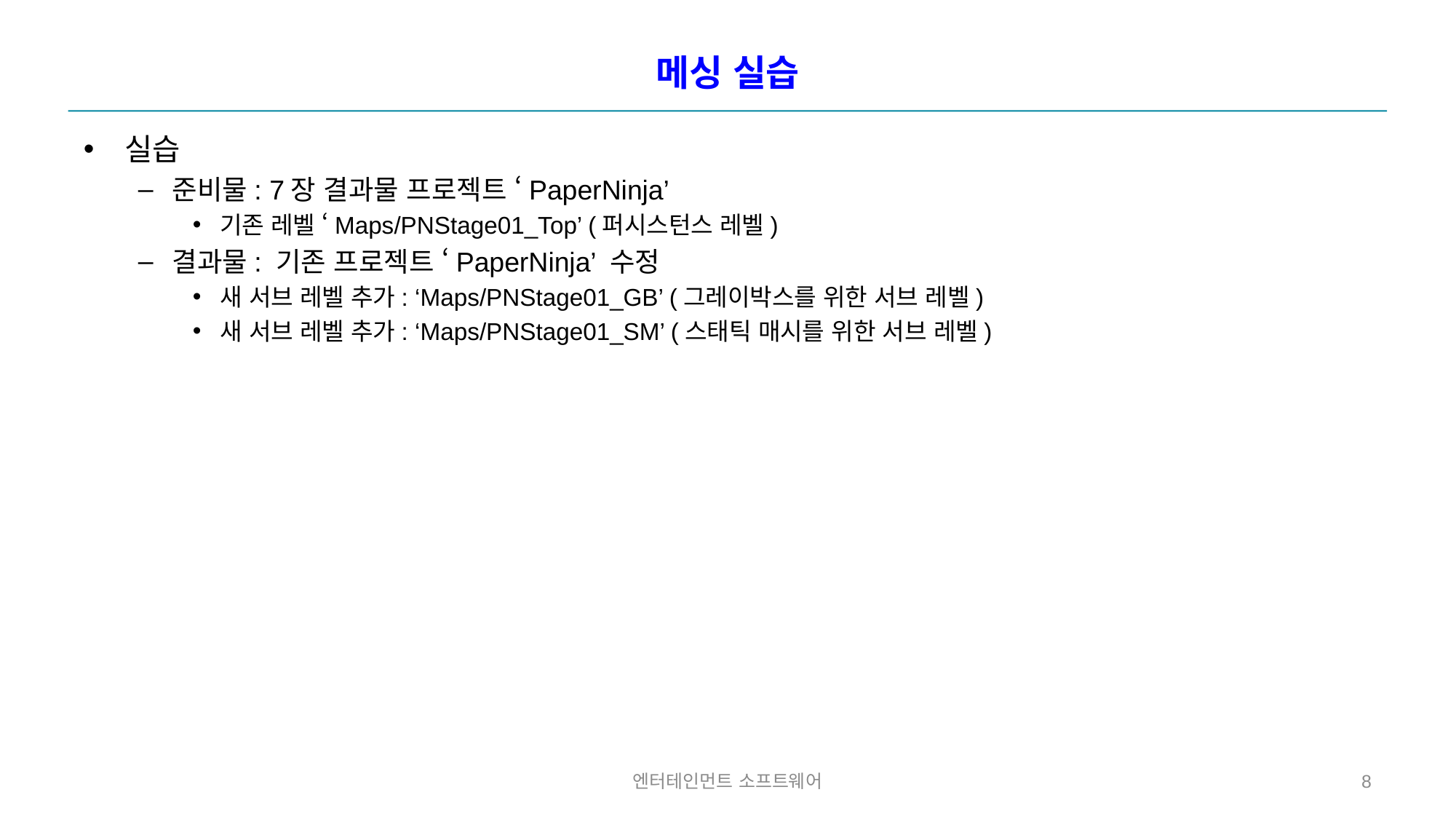

# 메싱 실습
실습
준비물: 7장 결과물 프로젝트 ‘PaperNinja’
기존 레벨 ‘Maps/PNStage01_Top’ (퍼시스턴스 레벨)
결과물: 기존 프로젝트 ‘PaperNinja’ 수정
새 서브 레벨 추가: ‘Maps/PNStage01_GB’ (그레이박스를 위한 서브 레벨)
새 서브 레벨 추가: ‘Maps/PNStage01_SM’ (스태틱 매시를 위한 서브 레벨)

엔터테인먼트 소프트웨어
8